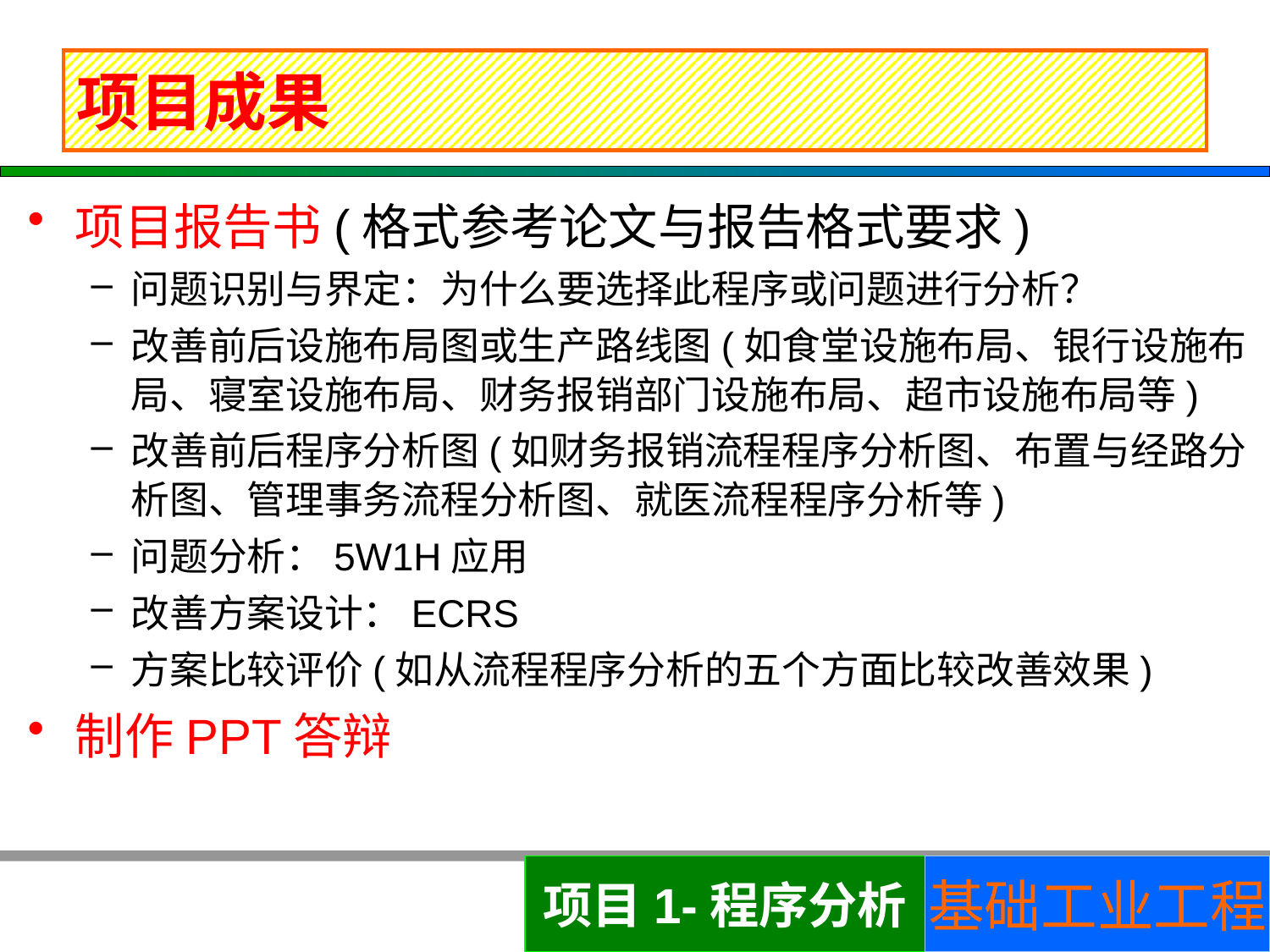

# 项目成果
项目报告书(格式参考论文与报告格式要求)
问题识别与界定：为什么要选择此程序或问题进行分析？
改善前后设施布局图或生产路线图(如食堂设施布局、银行设施布局、寝室设施布局、财务报销部门设施布局、超市设施布局等)
改善前后程序分析图(如财务报销流程程序分析图、布置与经路分析图、管理事务流程分析图、就医流程程序分析等)
问题分析：5W1H应用
改善方案设计：ECRS
方案比较评价(如从流程程序分析的五个方面比较改善效果)
制作PPT答辩